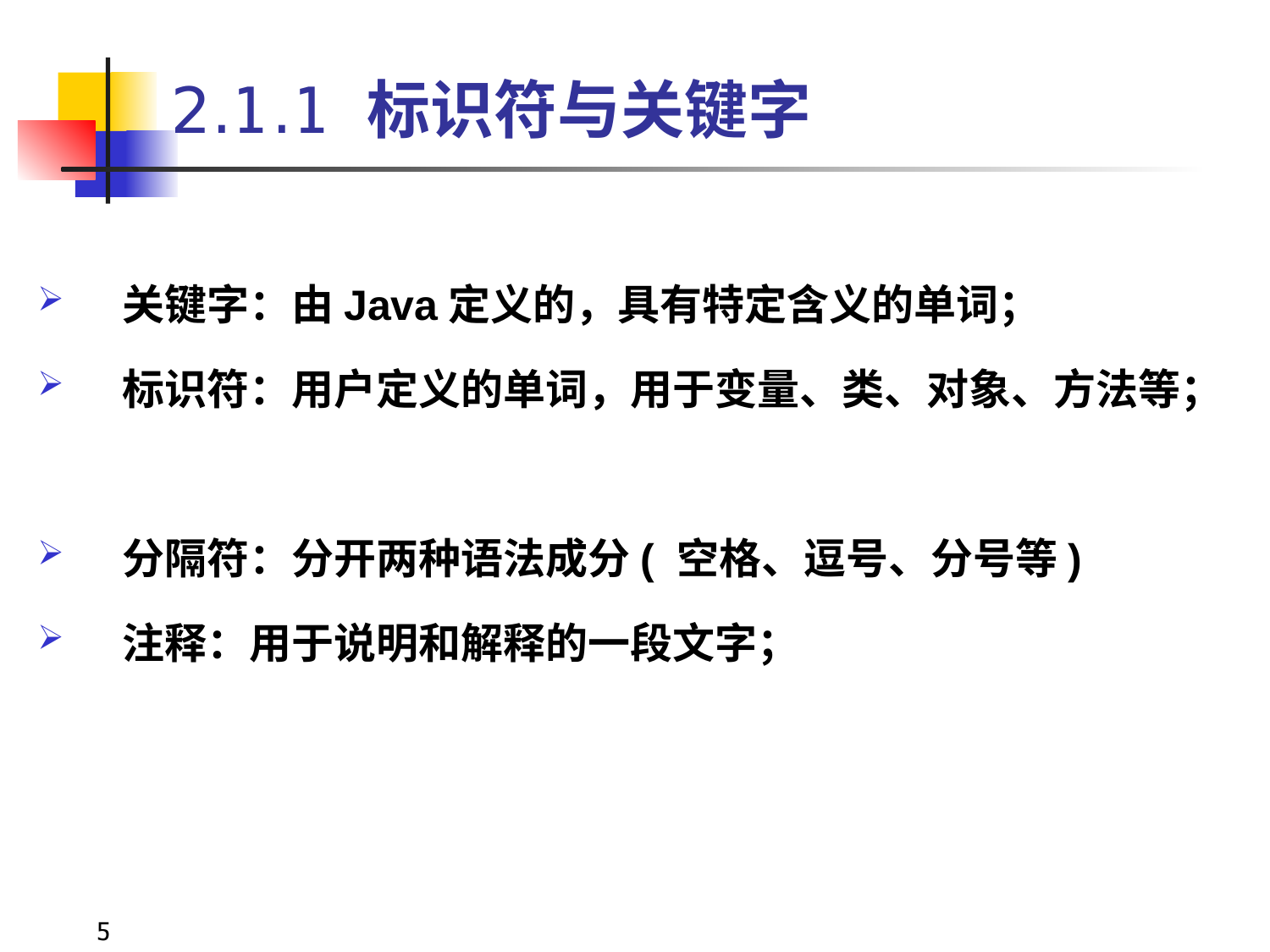

# 2.1.1 标识符与关键字
关键字：由Java定义的，具有特定含义的单词；
标识符：用户定义的单词，用于变量、类、对象、方法等；

分隔符：分开两种语法成分( 空格、逗号、分号等)
注释：用于说明和解释的一段文字；
5